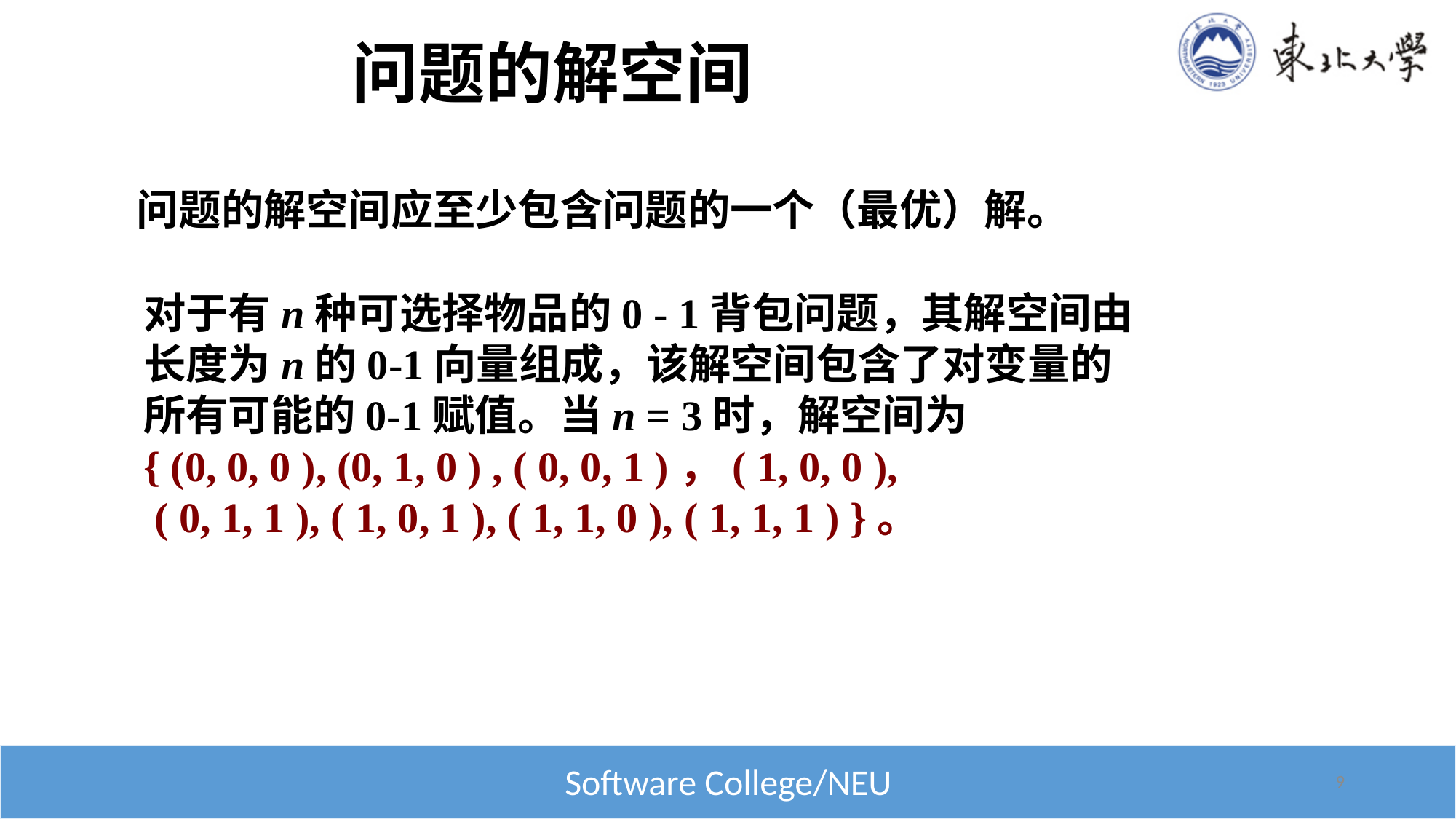

# 问题的解空间

 问题的解空间应至少包含问题的一个（最优）解。

对于有n种可选择物品的0 - 1背包问题，其解空间由长度为n的0-1向量组成，该解空间包含了对变量的所有可能的0-1赋值。当n = 3时，解空间为
{ (0, 0, 0 ), (0, 1, 0 ) , ( 0, 0, 1 )，( 1, 0, 0 ),
 ( 0, 1, 1 ), ( 1, 0, 1 ), ( 1, 1, 0 ), ( 1, 1, 1 ) }。
9